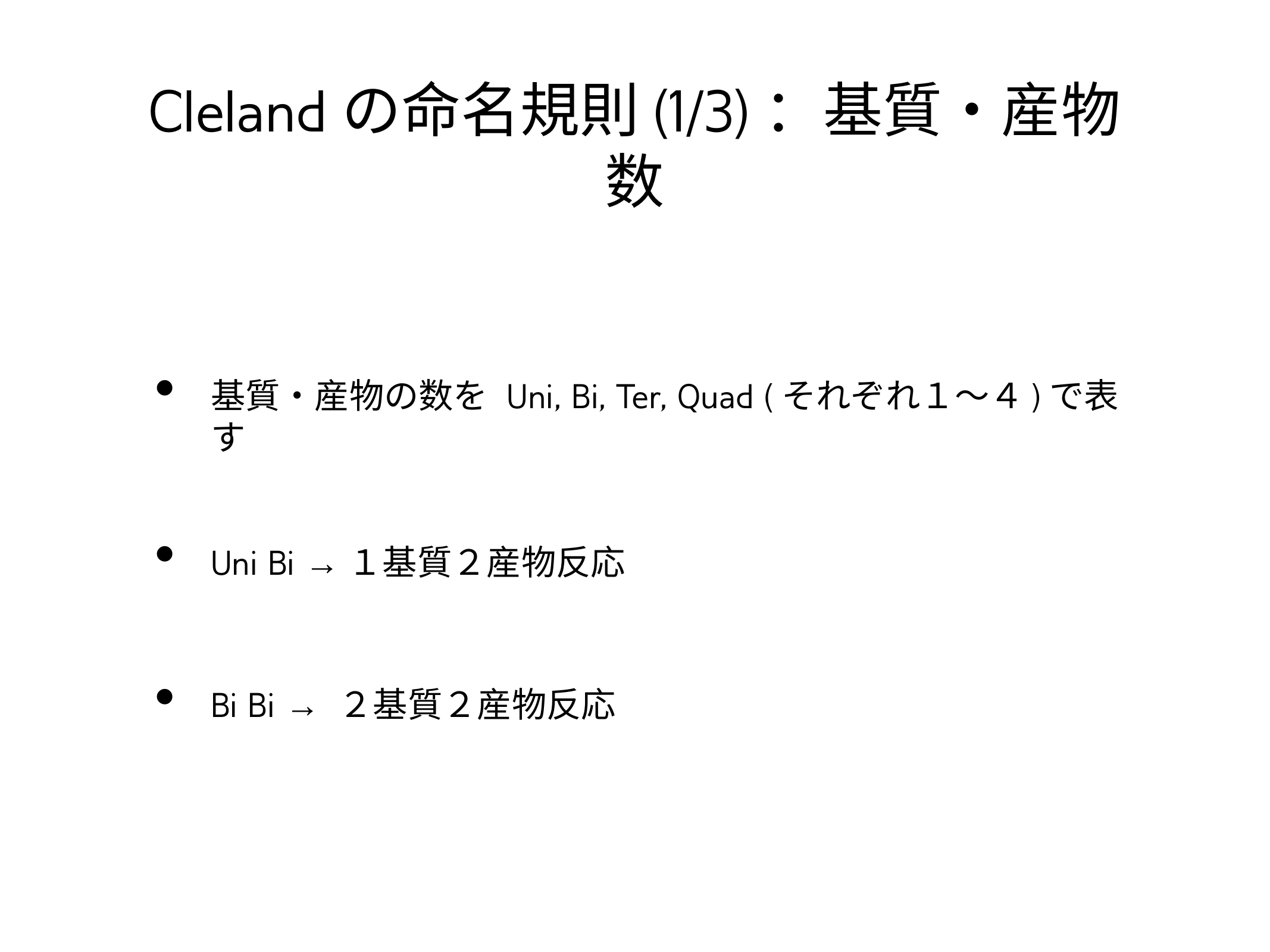

# Clelandの命名規則(1/3)：基質・産物数
基質・産物の数を Uni, Bi, Ter, Quad (それぞれ１〜４)で表す

Uni Bi →１基質２産物反応

Bi Bi → ２基質２産物反応